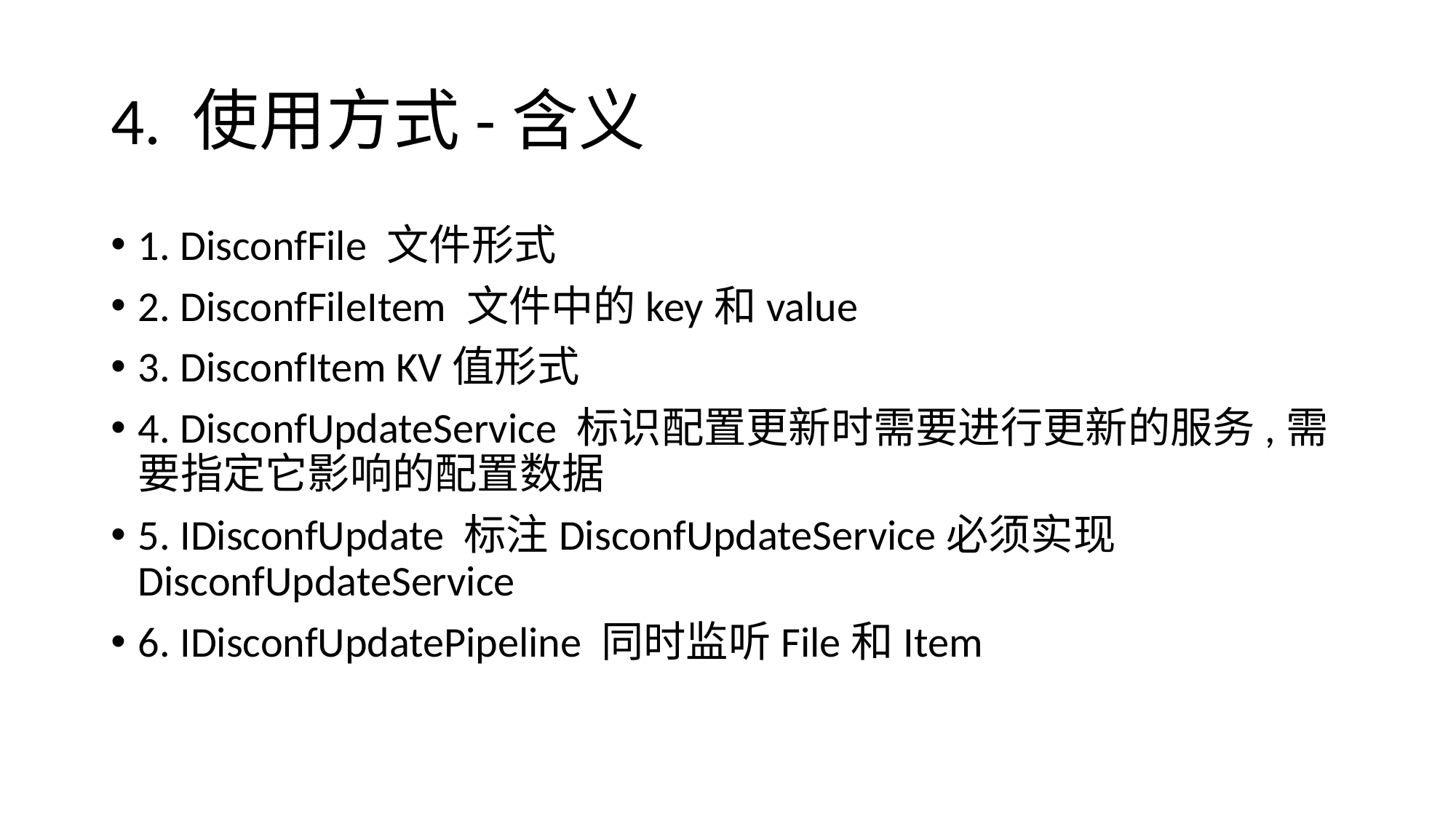

# 4. 使用方式-含义
1. DisconfFile 文件形式
2. DisconfFileItem 文件中的key和value
3. DisconfItem KV值形式
4. DisconfUpdateService 标识配置更新时需要进行更新的服务,需要指定它影响的配置数据
5. IDisconfUpdate 标注DisconfUpdateService必须实现DisconfUpdateService
6. IDisconfUpdatePipeline 同时监听File和Item